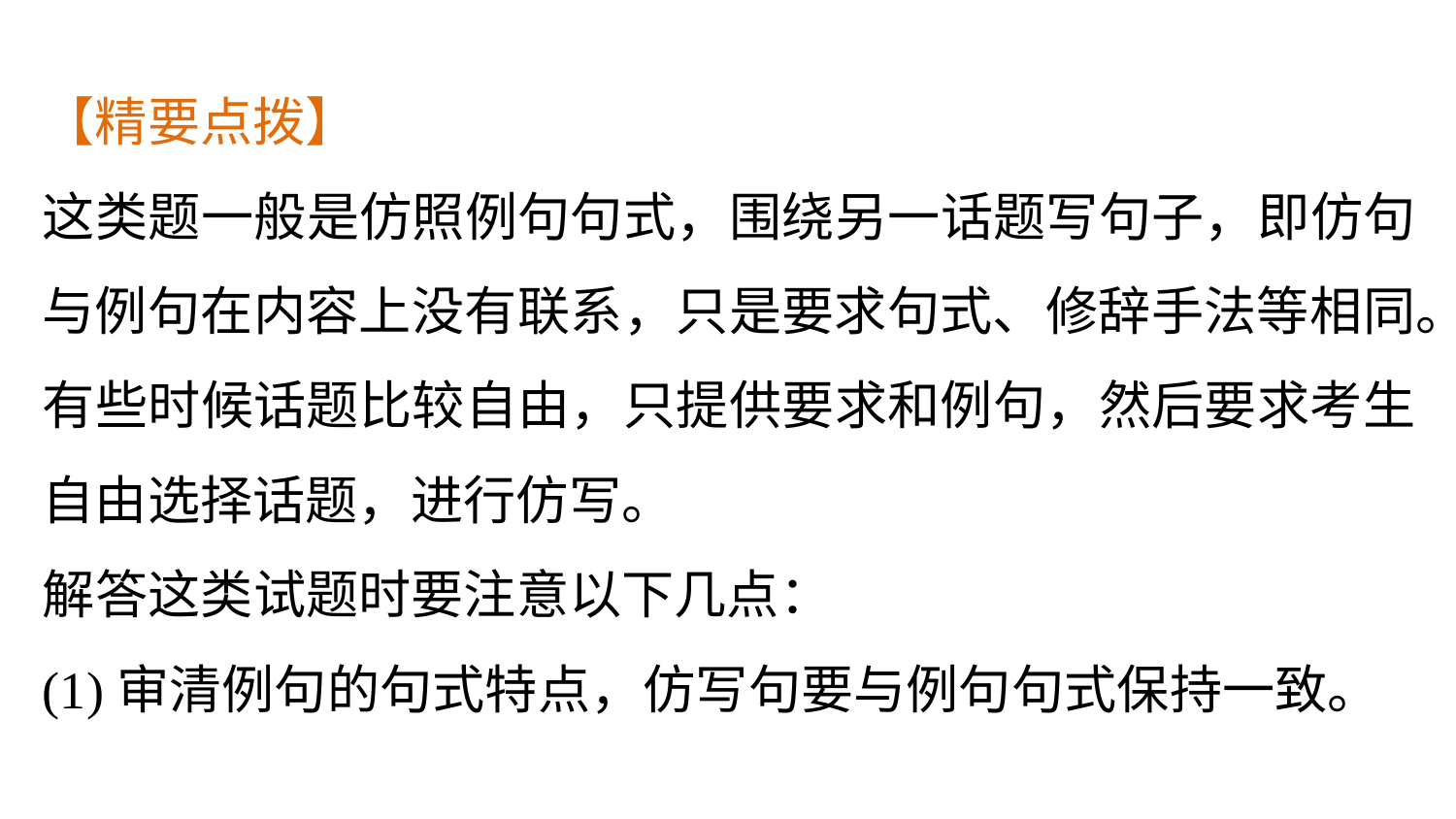

【精要点拨】
这类题一般是仿照例句句式，围绕另一话题写句子，即仿句与例句在内容上没有联系，只是要求句式、修辞手法等相同。有些时候话题比较自由，只提供要求和例句，然后要求考生自由选择话题，进行仿写。
解答这类试题时要注意以下几点：
(1)审清例句的句式特点，仿写句要与例句句式保持一致。